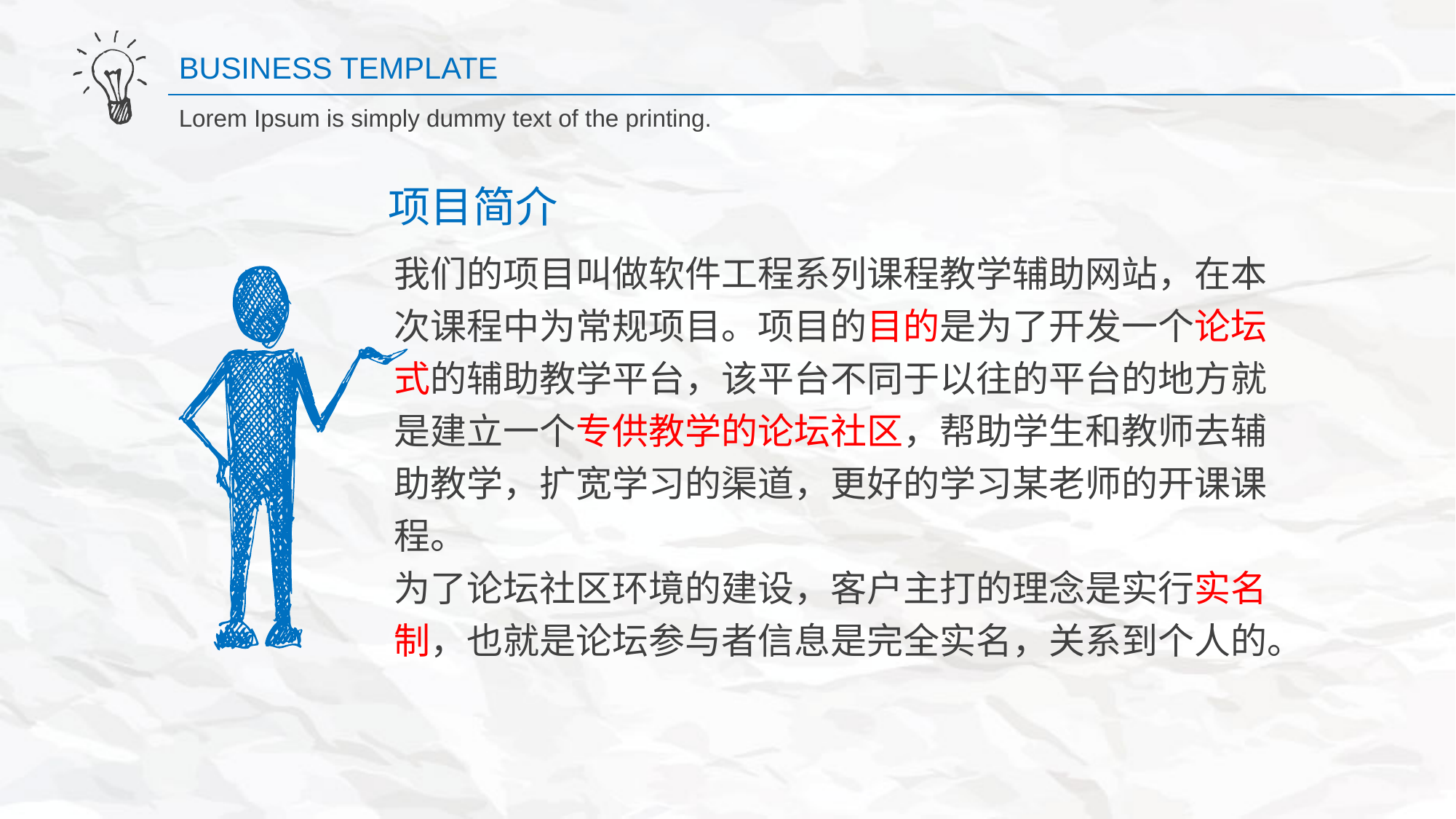

BUSINESS TEMPLATE
Lorem Ipsum is simply dummy text of the printing.
项目简介
我们的项目叫做软件工程系列课程教学辅助网站，在本次课程中为常规项目。项目的目的是为了开发一个论坛式的辅助教学平台，该平台不同于以往的平台的地方就是建立一个专供教学的论坛社区，帮助学生和教师去辅助教学，扩宽学习的渠道，更好的学习某老师的开课课程。
为了论坛社区环境的建设，客户主打的理念是实行实名制，也就是论坛参与者信息是完全实名，关系到个人的。